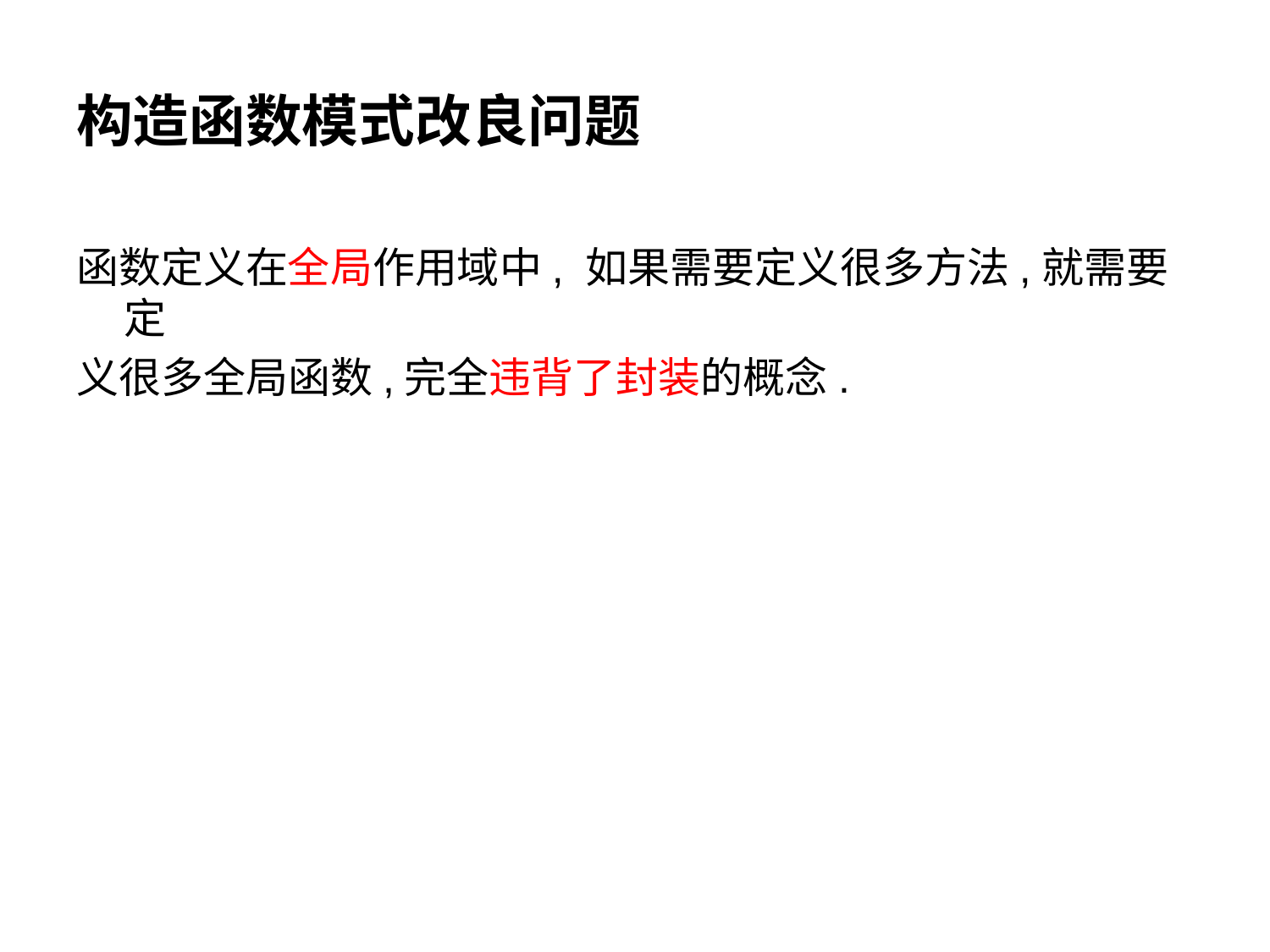

构造函数模式改良问题

函数定义在全局作用域中, 如果需要定义很多方法,就需要定
义很多全局函数,完全违背了封装的概念.